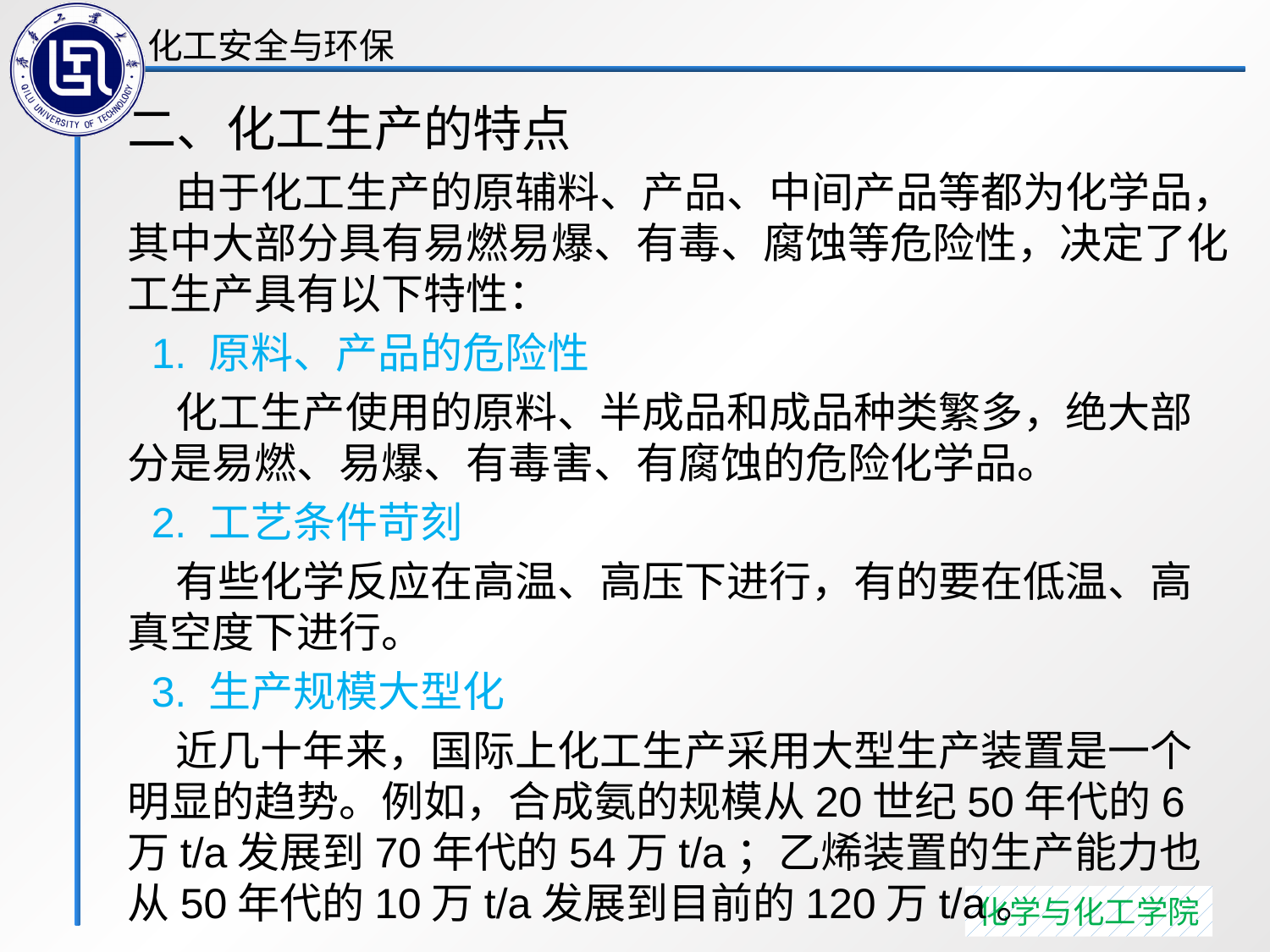

二、化工生产的特点
    由于化工生产的原辅料、产品、中间产品等都为化学品，其中大部分具有易燃易爆、有毒、腐蚀等危险性，决定了化工生产具有以下特性：
  1. 原料、产品的危险性
    化工生产使用的原料、半成品和成品种类繁多，绝大部分是易燃、易爆、有毒害、有腐蚀的危险化学品。
  2. 工艺条件苛刻
    有些化学反应在高温、高压下进行，有的要在低温、高真空度下进行。
  3. 生产规模大型化
    近几十年来，国际上化工生产采用大型生产装置是一个明显的趋势。例如，合成氨的规模从20世纪50年代的6万t/a发展到70年代的54万t/a；乙烯装置的生产能力也从50年代的10万t/a发展到目前的120万t/a。